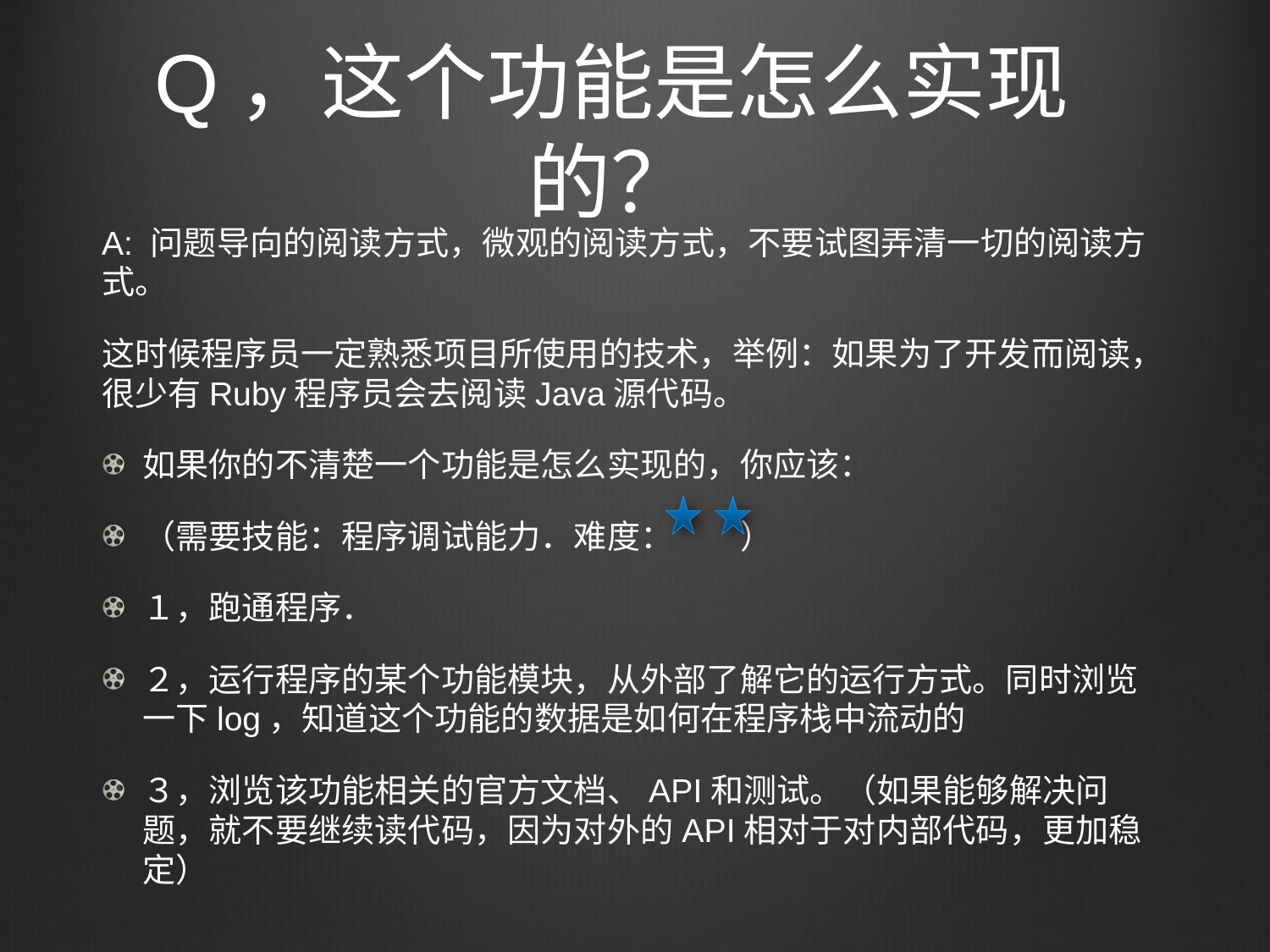

# Q，这个功能是怎么实现的？
A: 问题导向的阅读方式，微观的阅读方式，不要试图弄清一切的阅读方式。
这时候程序员一定熟悉项目所使用的技术，举例：如果为了开发而阅读，很少有Ruby程序员会去阅读Java源代码。
如果你的不清楚一个功能是怎么实现的，你应该：
（需要技能：程序调试能力．难度：         ）
１，跑通程序．
２，运行程序的某个功能模块，从外部了解它的运行方式。同时浏览一下log，知道这个功能的数据是如何在程序栈中流动的
３，浏览该功能相关的官方文档、API和测试。（如果能够解决问题，就不要继续读代码，因为对外的API相对于对内部代码，更加稳定）